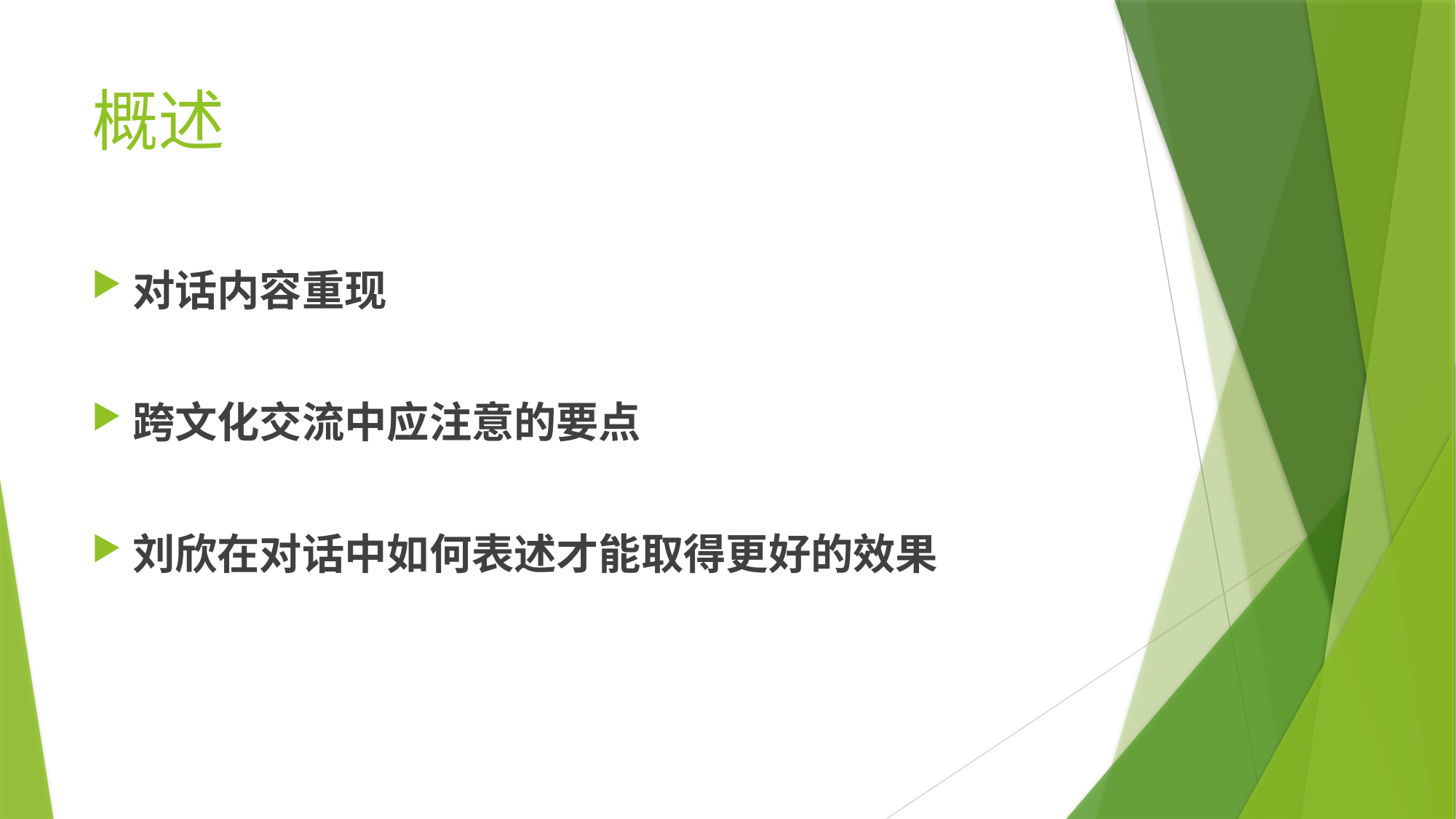

# 概述
对话内容重现

跨文化交流中应注意的要点

刘欣在对话中如何表述才能取得更好的效果